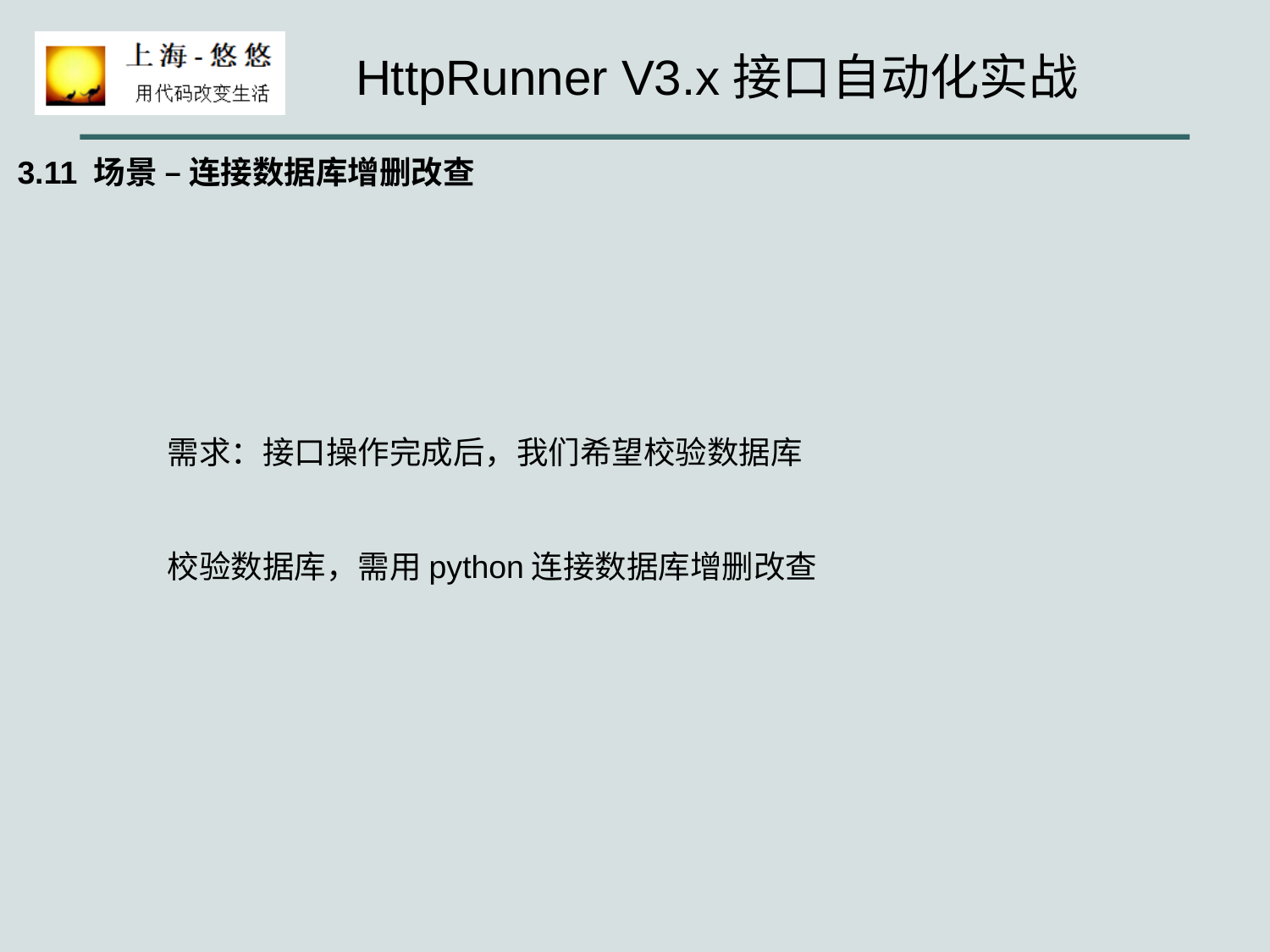

3.11 场景 – 连接数据库增删改查
需求：接口操作完成后，我们希望校验数据库

校验数据库，需用python连接数据库增删改查